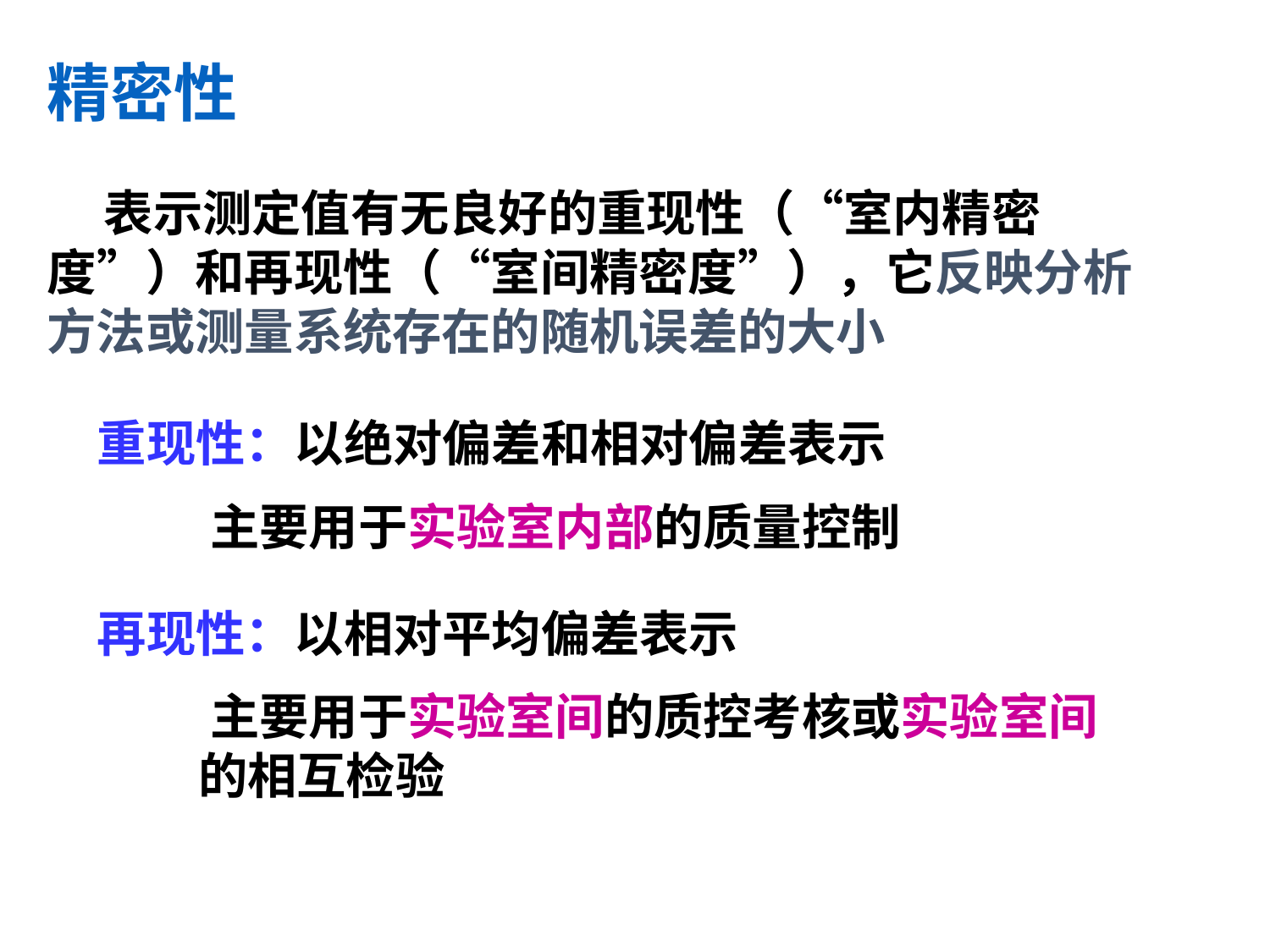

精密性
    表示测定值有无良好的重现性（“室内精密度”）和再现性（“室间精密度”），它反映分析方法或测量系统存在的随机误差的大小
重现性：以绝对偏差和相对偏差表示
         主要用于实验室内部的质量控制
再现性：以相对平均偏差表示
         主要用于实验室间的质控考核或实验室间
         的相互检验